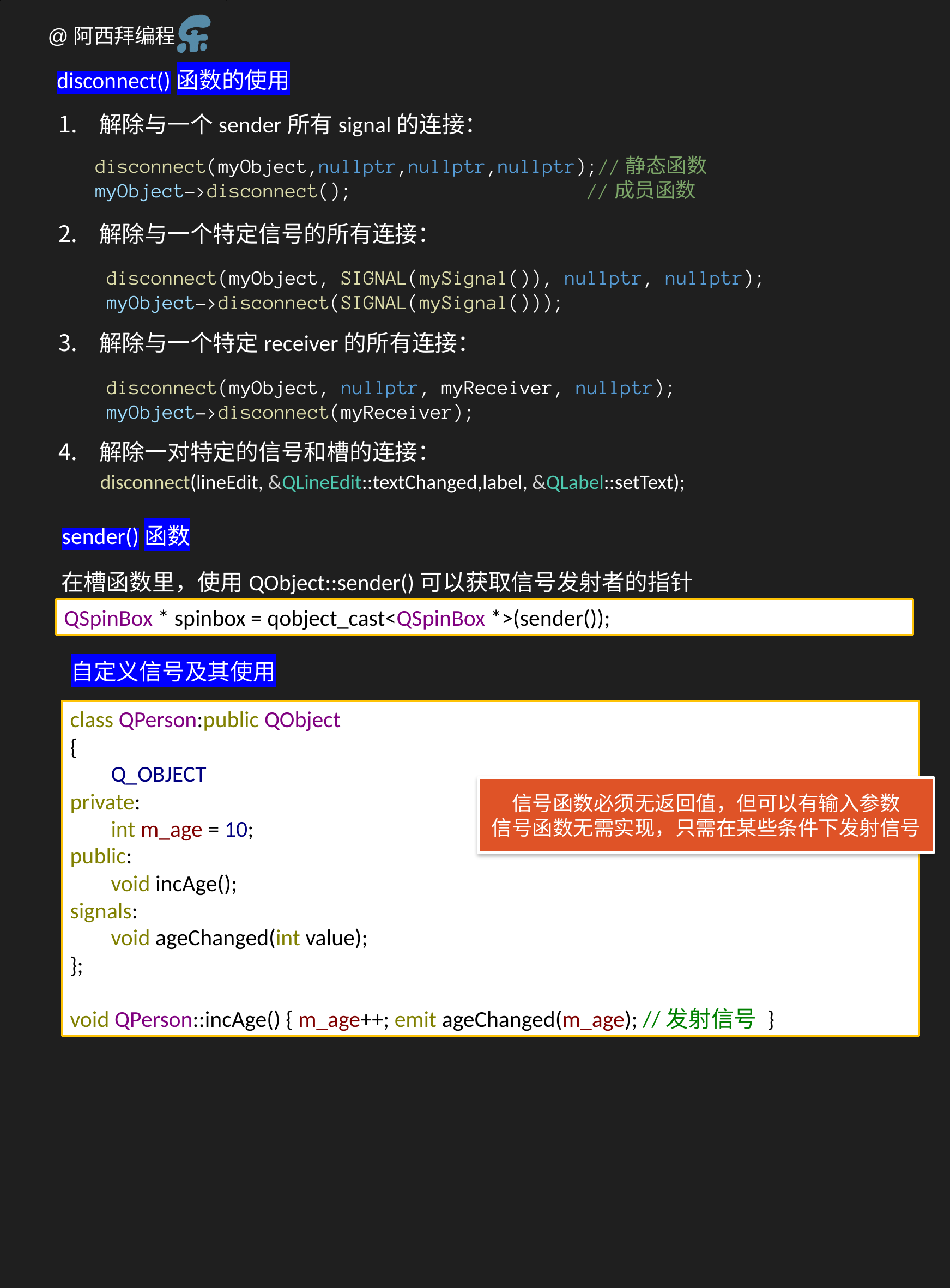

disconnect()函数的使用
解除与一个sender所有signal的连接：

解除与一个特定信号的所有连接：

解除与一个特定receiver的所有连接：

解除一对特定的信号和槽的连接：

disconnect(myObject,nullptr,nullptr,nullptr);//静态函数
myObject->disconnect();                     //成员函数
 disconnect(myObject, SIGNAL(mySignal()), nullptr, nullptr);
 myObject->disconnect(SIGNAL(mySignal()));
 disconnect(myObject, nullptr, myReceiver, nullptr);
 myObject->disconnect(myReceiver);
 disconnect(lineEdit, &QLineEdit::textChanged,label, &QLabel::setText);
sender()函数
在槽函数里，使用QObject::sender()可以获取信号发射者的指针
QSpinBox * spinbox = qobject_cast<QSpinBox *>(sender());
自定义信号及其使用
class QPerson:public QObject
{
Q_OBJECT
private:
int m_age = 10;
public:
void incAge();
signals:
void ageChanged(int value);
};
void QPerson::incAge() { m_age++; emit ageChanged(m_age); //发射信号 }
信号函数必须无返回值，但可以有输入参数
信号函数无需实现，只需在某些条件下发射信号